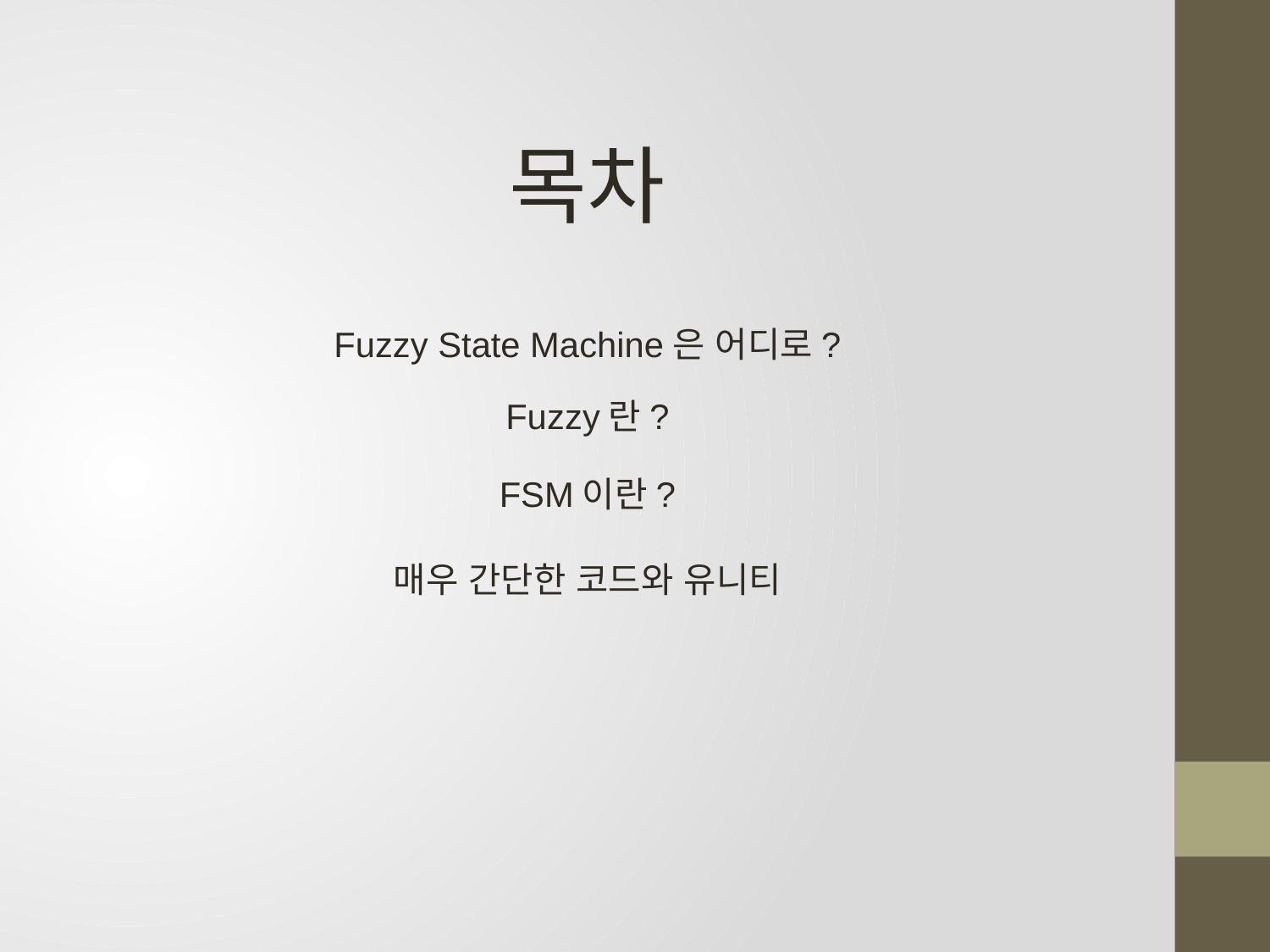

목차
Fuzzy State Machine은 어디로?
Fuzzy란?
FSM이란?
매우 간단한 코드와 유니티